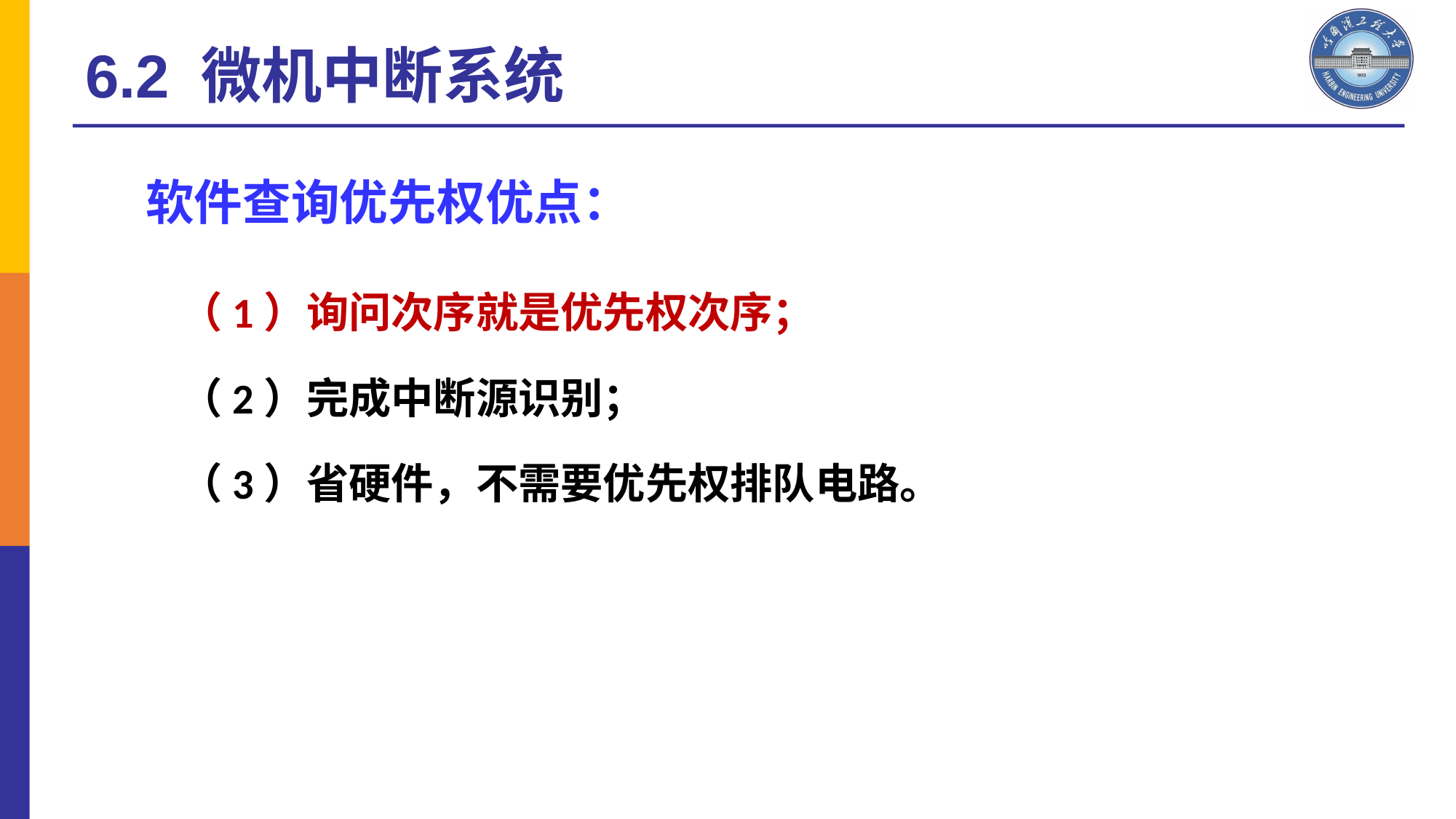

6.2 微机中断系统
软件查询优先权优点：
（1）询问次序就是优先权次序；
（2）完成中断源识别；
（3）省硬件，不需要优先权排队电路。